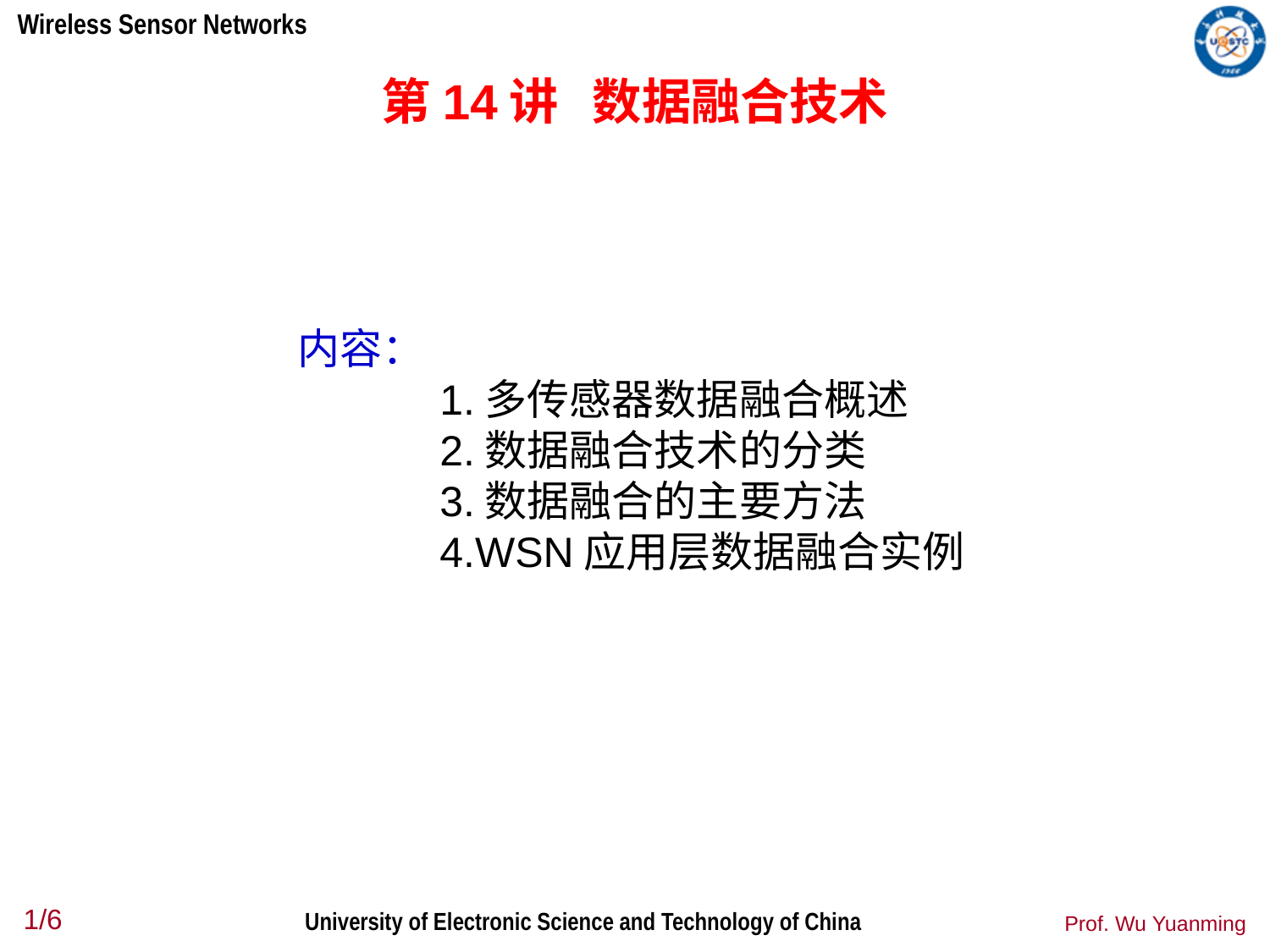

# 第14讲   数据融合技术
内容：
            1.多传感器数据融合概述
            2.数据融合技术的分类
            3.数据融合的主要方法
            4.WSN应用层数据融合实例
1/6
Prof. Wu Yuanming